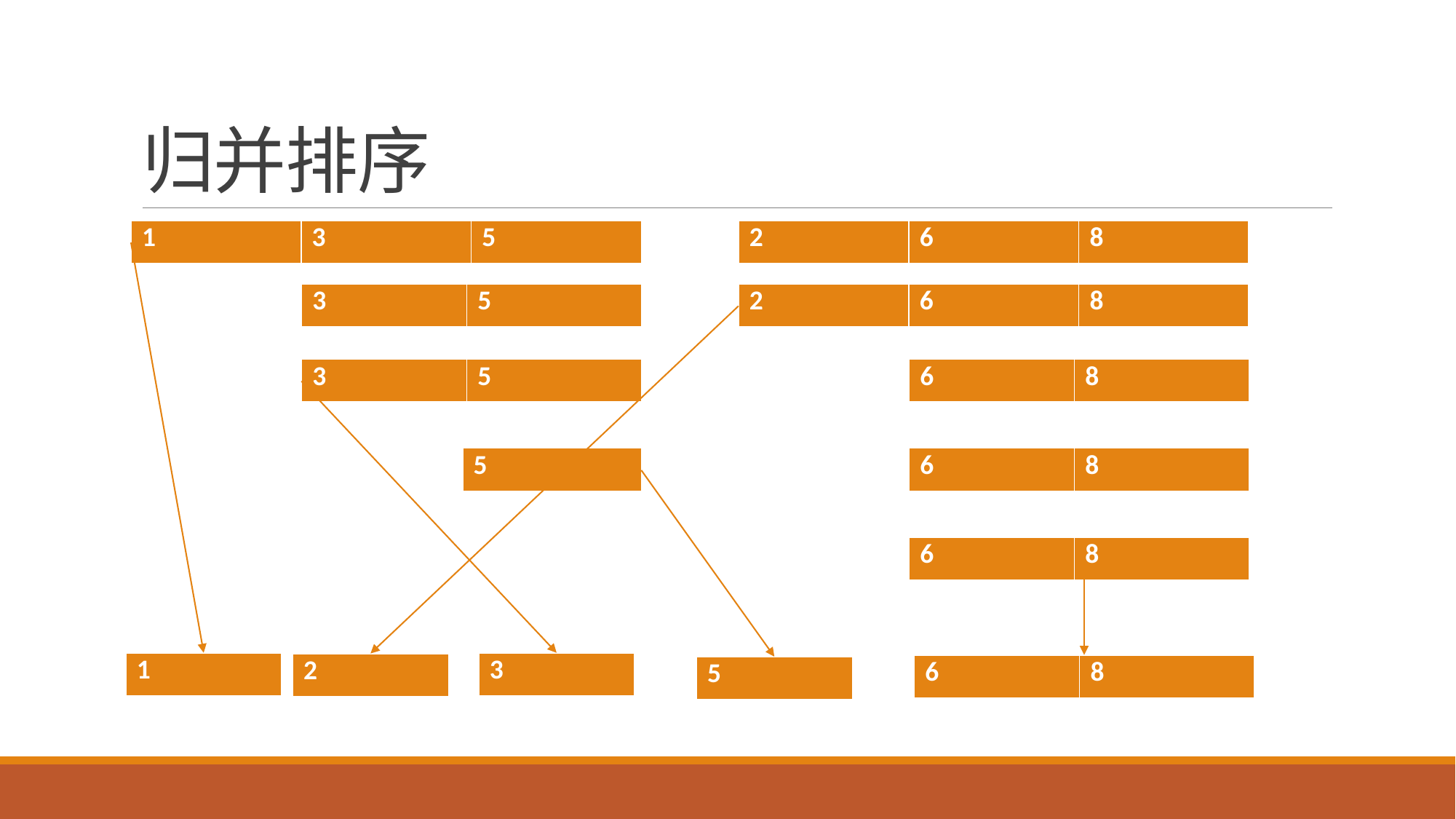

# 归并排序

| 1 | 3 | 5 |
| --- | --- | --- |
| 2 | 6 | 8 |
| --- | --- | --- |
| 3 | 5 |
| --- | --- |
| 2 | 6 | 8 |
| --- | --- | --- |
| 3 | 5 |
| --- | --- |
| 6 | 8 |
| --- | --- |
| 5 |
| --- |
| 6 | 8 |
| --- | --- |
| 6 | 8 |
| --- | --- |
| 1 |
| --- |
| 3 |
| --- |
| 2 |
| --- |
| 6 | 8 |
| --- | --- |
| 5 |
| --- |